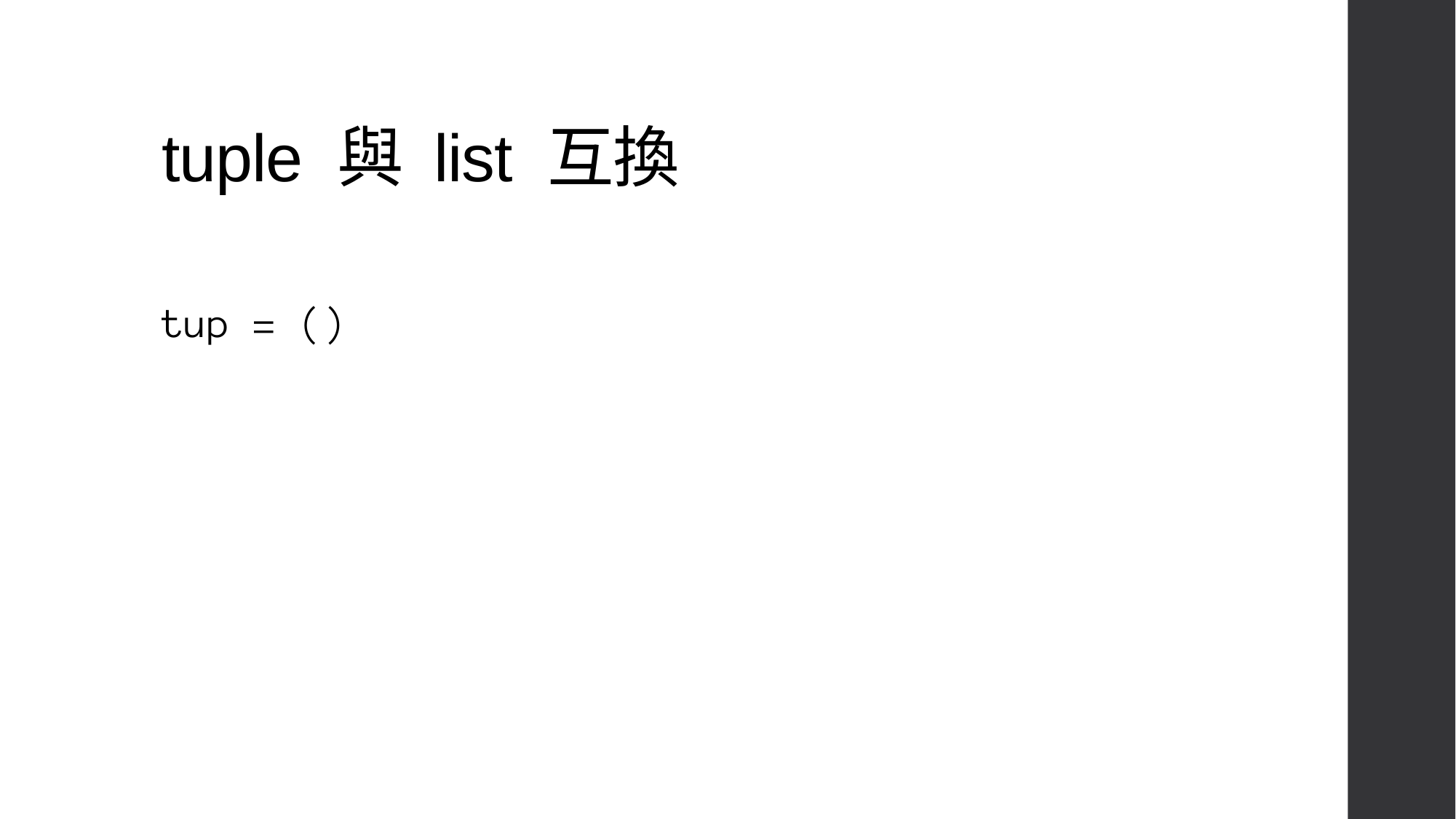

# tuple 與 list 互換

tup = ()